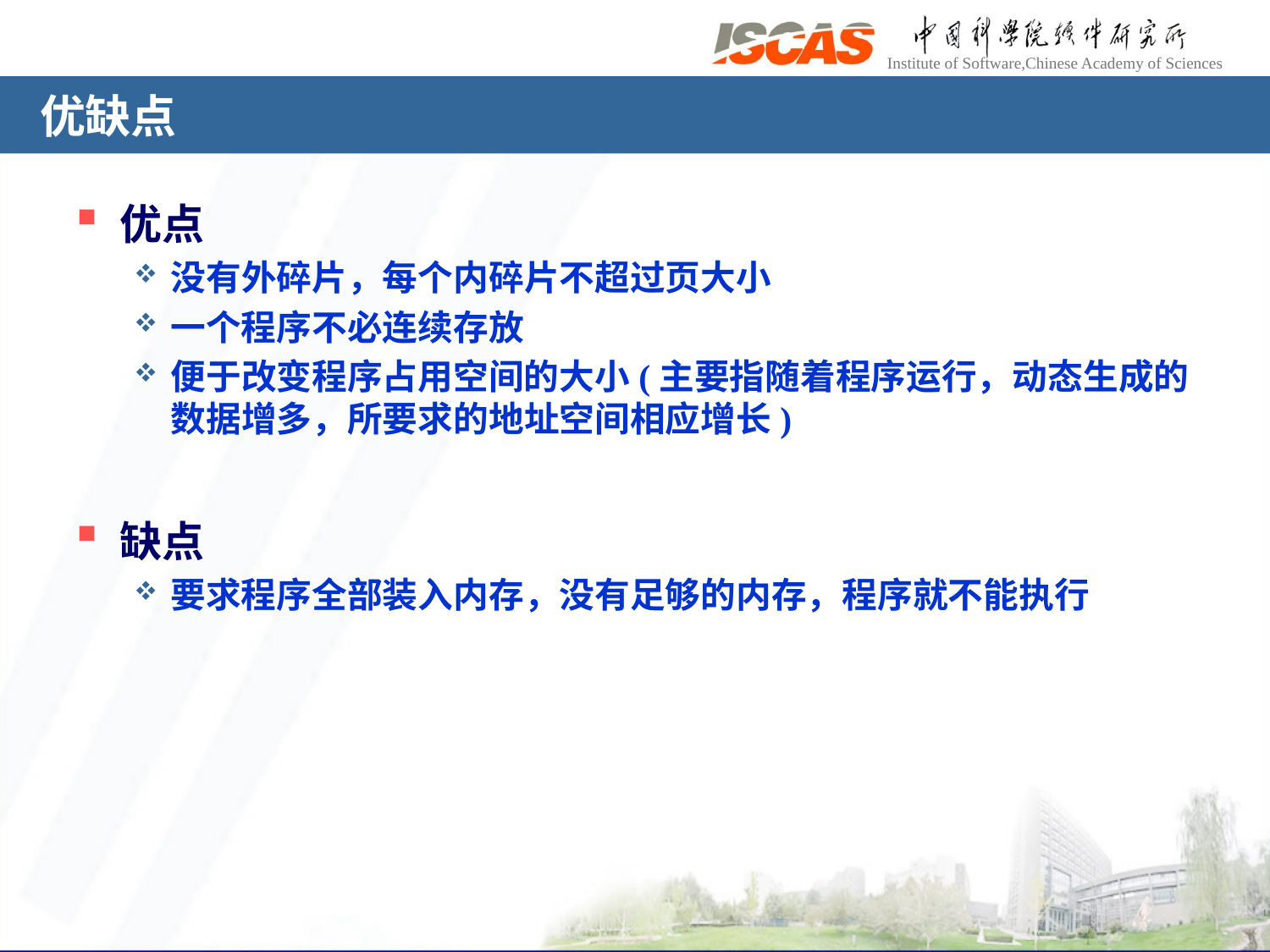

# 优缺点
优点
没有外碎片，每个内碎片不超过页大小
一个程序不必连续存放
便于改变程序占用空间的大小(主要指随着程序运行，动态生成的数据增多，所要求的地址空间相应增长)

缺点
要求程序全部装入内存，没有足够的内存，程序就不能执行